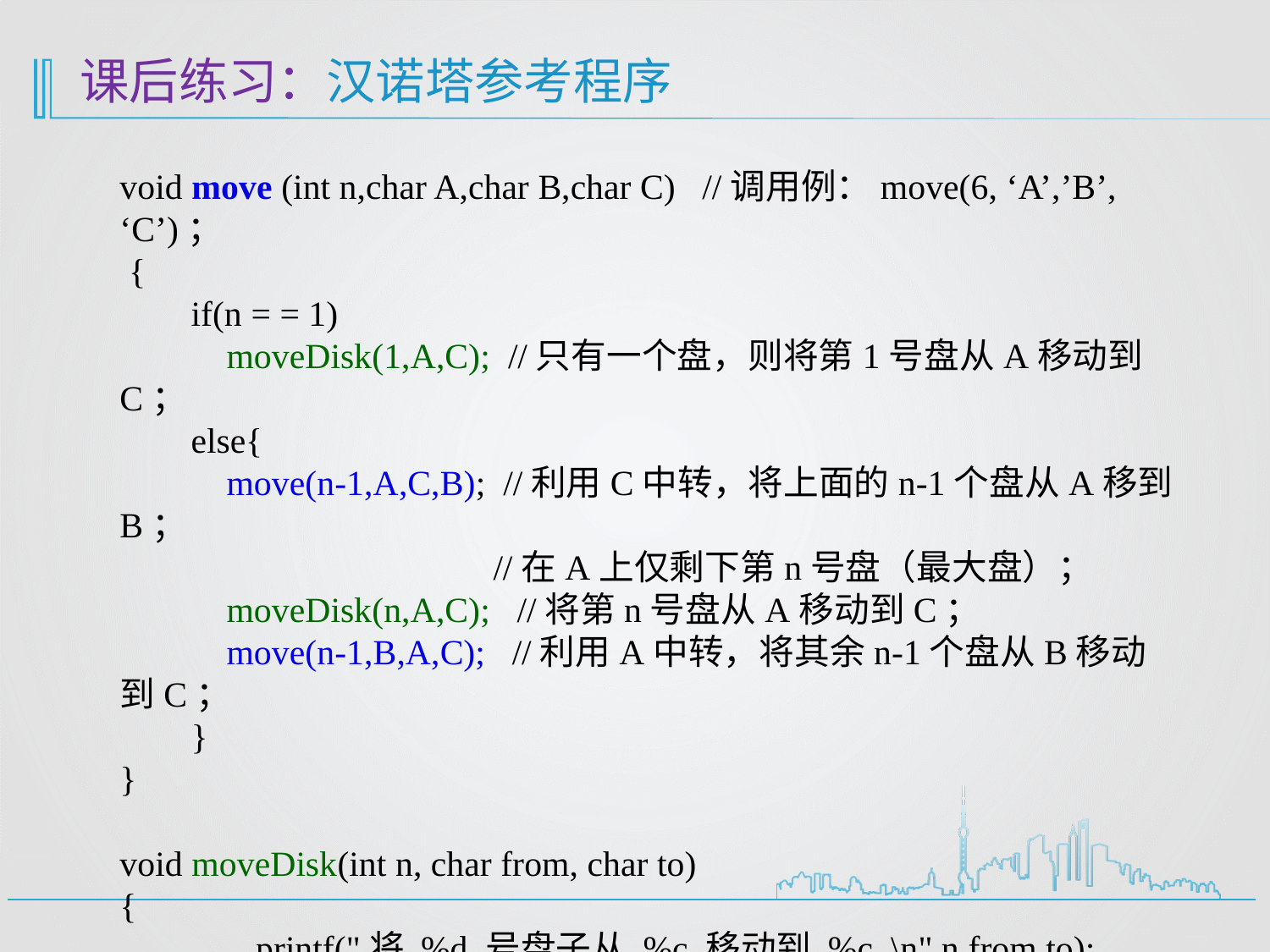

# 课后练习：汉诺塔参考程序
void move (int n,char A,char B,char C)   //调用例：move(6, ‘A’,’B’, ‘C’)；
 {
        if(n = = 1)
            moveDisk(1,A,C);  //只有一个盘，则将第1号盘从A移动到C；
        else{
            move(n-1,A,C,B);  //利用C中转，将上面的n-1个盘从A移到B；
                                          //在A上仅剩下第n号盘（最大盘）；
            moveDisk(n,A,C);   //将第n号盘从A移动到C；
            move(n-1,B,A,C);   //利用A中转，将其余n-1个盘从B移动到C；
        }
}

void moveDisk(int n, char from, char to)
{
	 printf("将 %d 号盘子从 %c 移动到 %c. \n",n,from,to);
 }